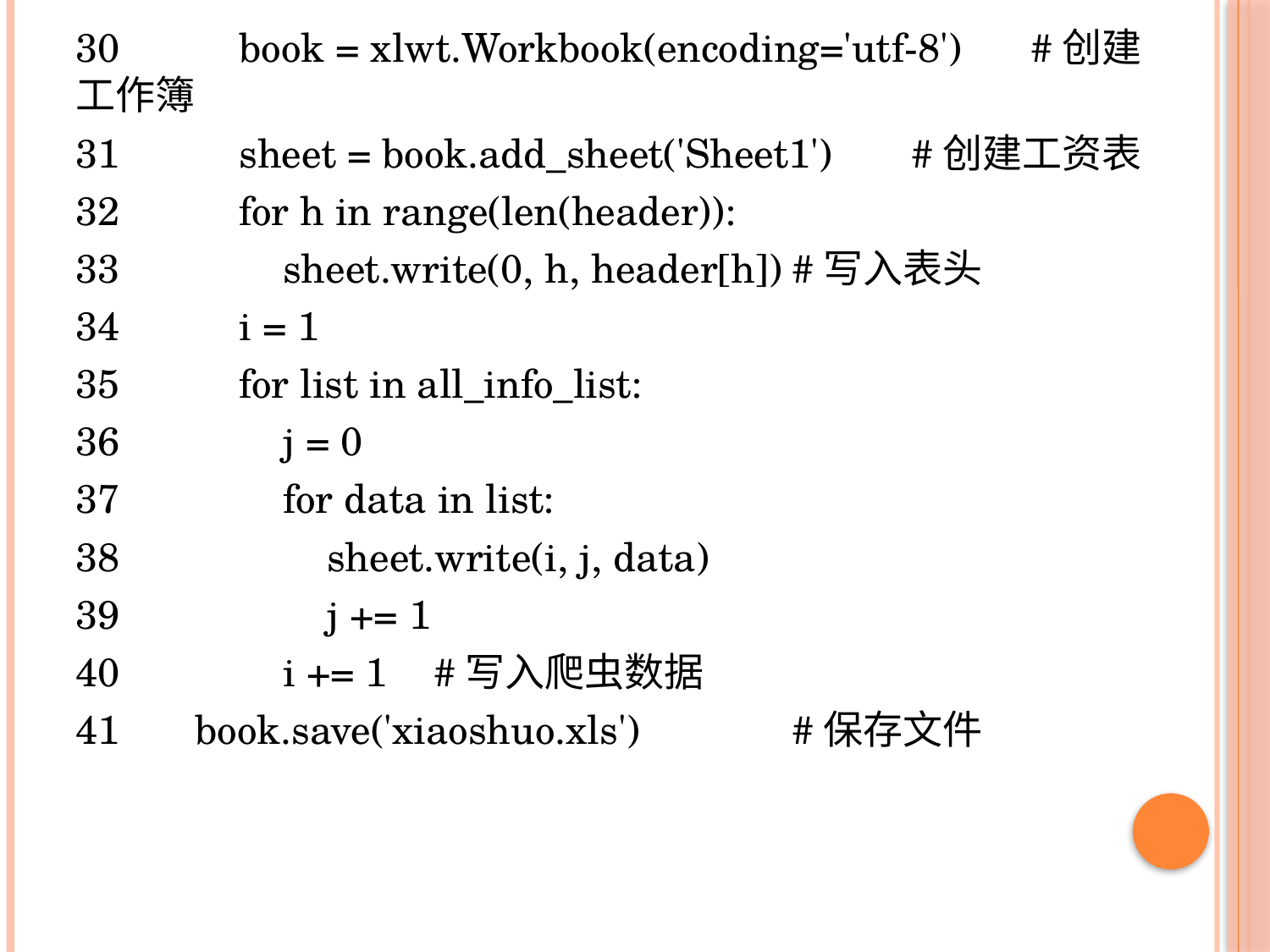

30	    book = xlwt.Workbook(encoding='utf-8')				#创建工作簿
31	    sheet = book.add_sheet('Sheet1')					#创建工资表
32	    for h in range(len(header)):
33	        sheet.write(0, h, header[h])						#写入表头
34	    i = 1
35	    for list in all_info_list:
36	        j = 0
37	        for data in list:
38	            sheet.write(i, j, data)
39	            j += 1
40	        i += 1										#写入爬虫数据
41	book.save('xiaoshuo.xls')							#保存文件